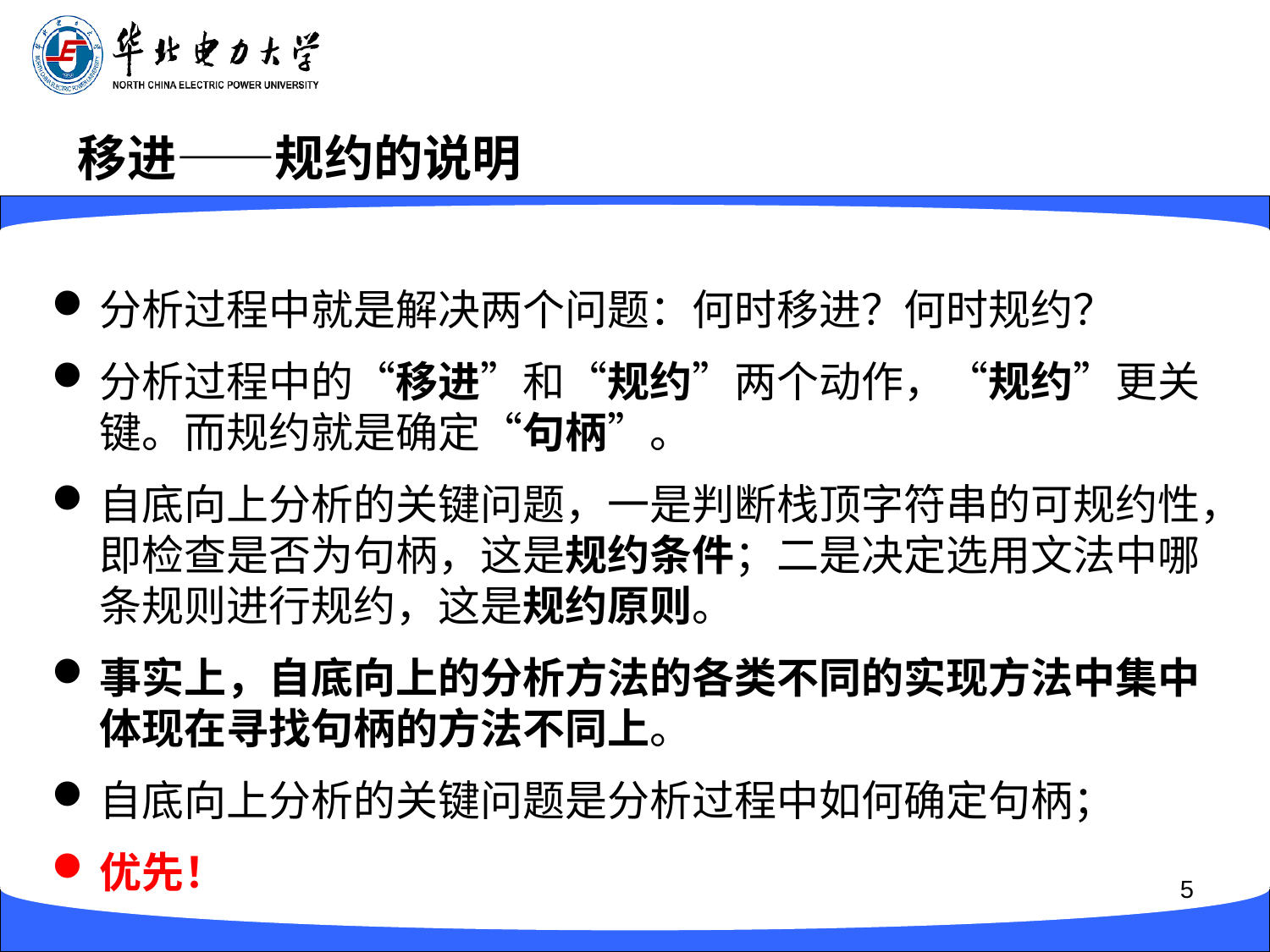

# 移进——规约的说明
分析过程中就是解决两个问题：何时移进？何时规约？
分析过程中的“移进”和“规约”两个动作，“规约”更关键。而规约就是确定“句柄”。
自底向上分析的关键问题，一是判断栈顶字符串的可规约性，即检查是否为句柄，这是规约条件；二是决定选用文法中哪条规则进行规约，这是规约原则。
事实上，自底向上的分析方法的各类不同的实现方法中集中体现在寻找句柄的方法不同上。
自底向上分析的关键问题是分析过程中如何确定句柄；
优先！
5